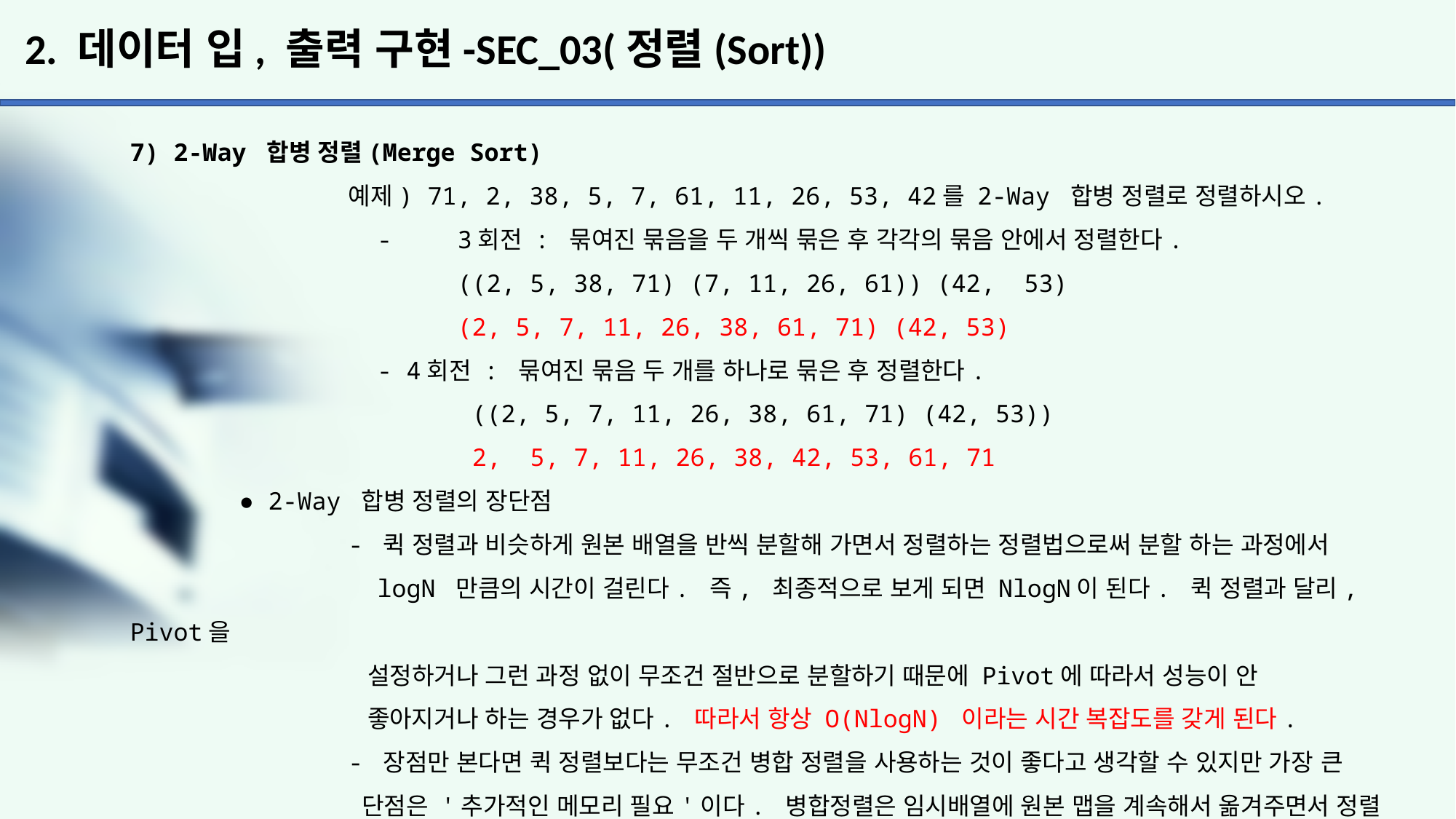

# 2. 데이터 입, 출력 구현-SEC_03(정렬(Sort))
7) 2-Way 합병 정렬(Merge Sort)
		예제) 71, 2, 38, 5, 7, 61, 11, 26, 53, 42를 2-Way 합병 정렬로 정렬하시오.
		  - 	3회전 : 묶여진 묶음을 두 개씩 묶은 후 각각의 묶음 안에서 정렬한다.
			((2, 5, 38, 71) (7, 11, 26, 61)) (42,  53)
			(2, 5, 7, 11, 26, 38, 61, 71) (42, 53)
		  - 4회전 : 묶여진 묶음 두 개를 하나로 묶은 후 정렬한다.
			 ((2, 5, 7, 11, 26, 38, 61, 71) (42, 53))
			 2,  5, 7, 11, 26, 38, 42, 53, 61, 71
	● 2-Way 합병 정렬의 장단점
		- 퀵 정렬과 비슷하게 원본 배열을 반씩 분할해 가면서 정렬하는 정렬법으로써 분할 하는 과정에서
		  logN 만큼의 시간이 걸린다. 즉, 최종적으로 보게 되면 NlogN이 된다. 퀵 정렬과 달리, Pivot을
		  설정하거나 그런 과정 없이 무조건 절반으로 분할하기 때문에 Pivot에 따라서 성능이 안
		  좋아지거나 하는 경우가 없다. 따라서 항상 O(NlogN) 이라는 시간 복잡도를 갖게 된다.
		- 장점만 본다면 퀵 정렬보다는 무조건 병합 정렬을 사용하는 것이 좋다고 생각할 수 있지만 가장 큰 		  단점은 '추가적인 메모리 필요'이다. 병합정렬은 임시배열에 원본 맵을 계속해서 옮겨주면서 정렬
		  을 하는 방법이기 때문이다.